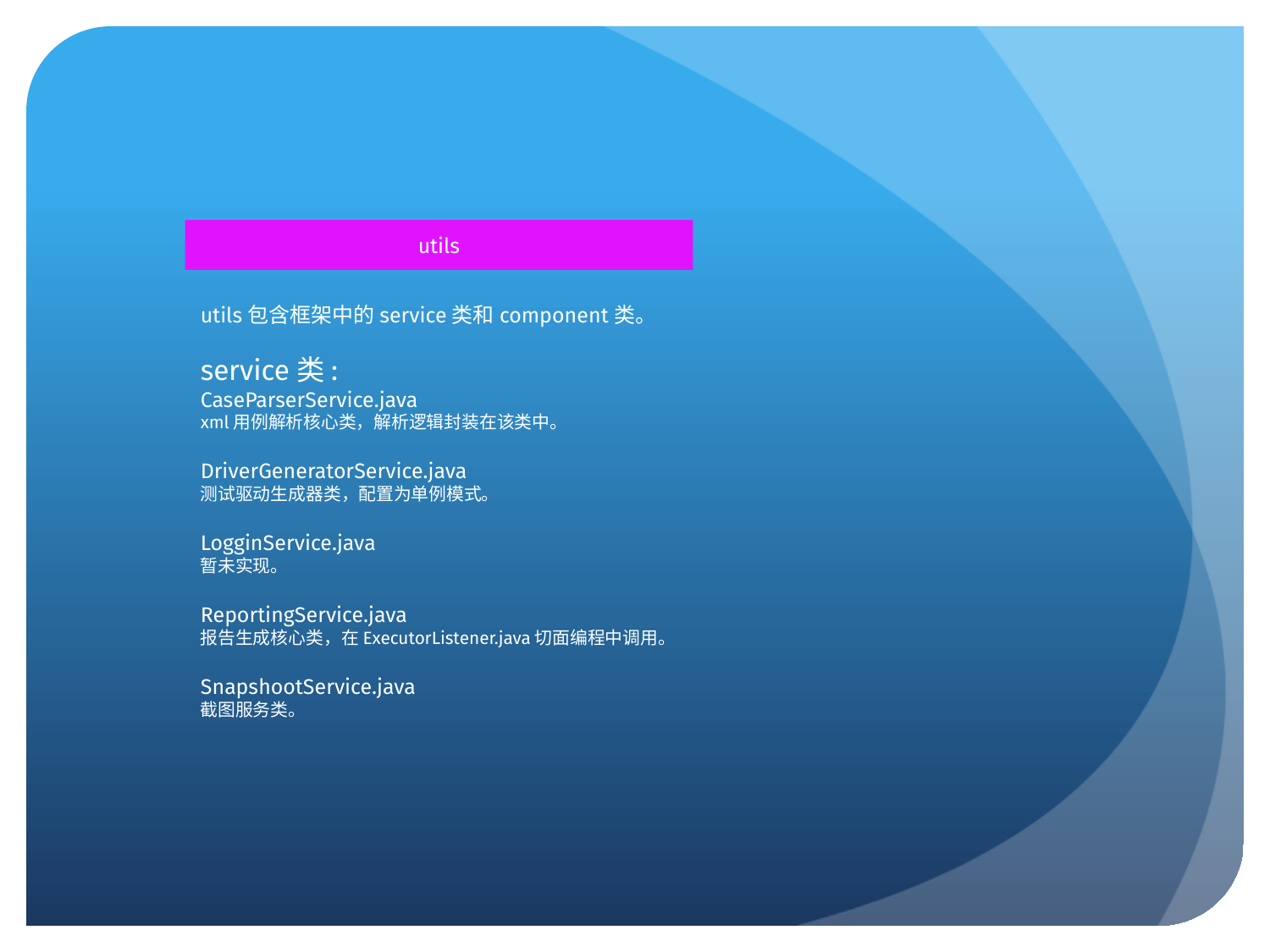

utils
utils包含框架中的service类和component类。

service类:
CaseParserService.java
xml用例解析核心类，解析逻辑封装在该类中。

DriverGeneratorService.java
测试驱动生成器类，配置为单例模式。

LogginService.java
暂未实现。

ReportingService.java
报告生成核心类，在ExecutorListener.java切面编程中调用。

SnapshootService.java
截图服务类。